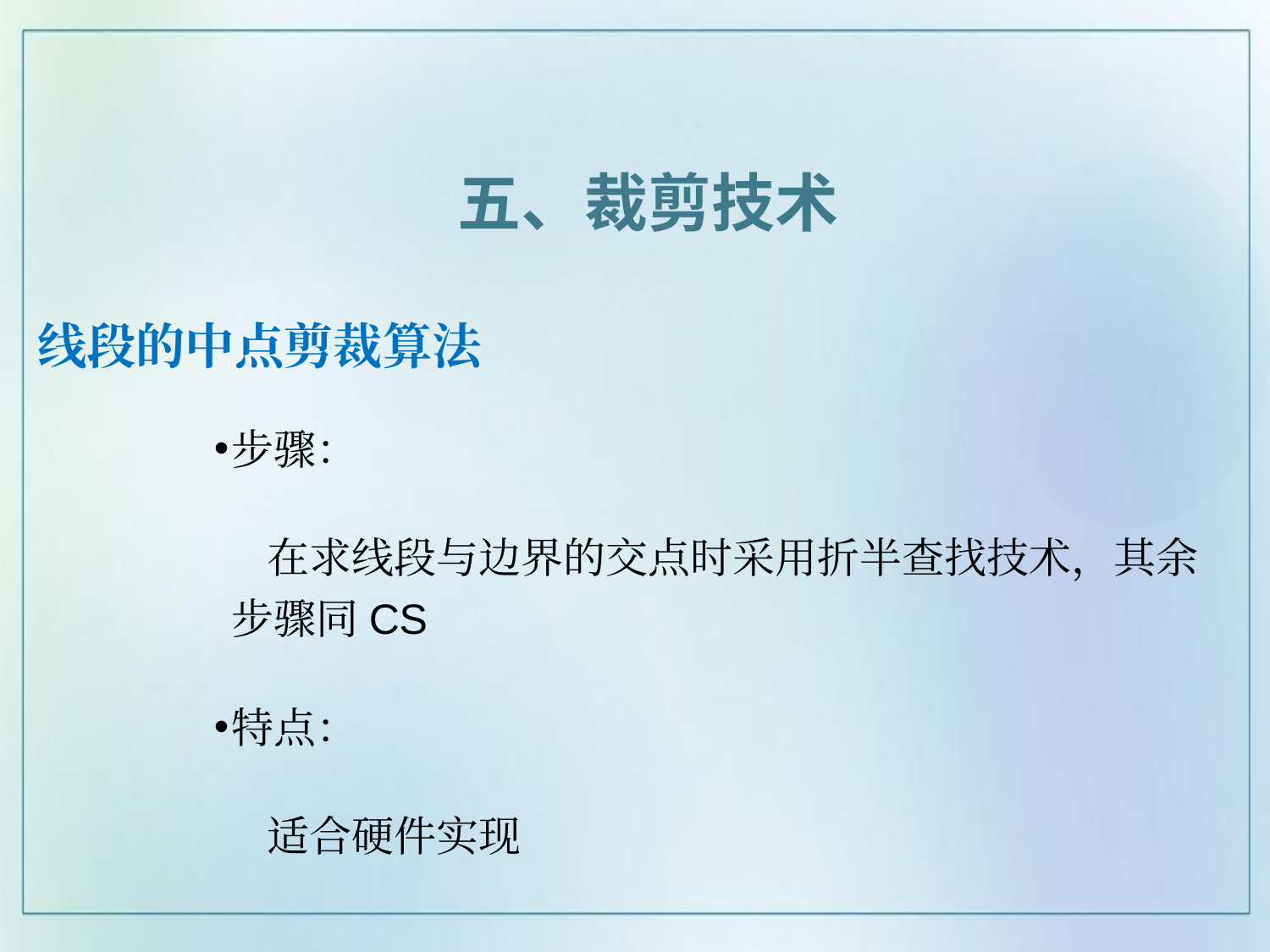

五、裁剪技术
# 线段的中点剪裁算法
步骤：
    在求线段与边界的交点时采用折半查找技术，其余步骤同CS
特点：
    适合硬件实现